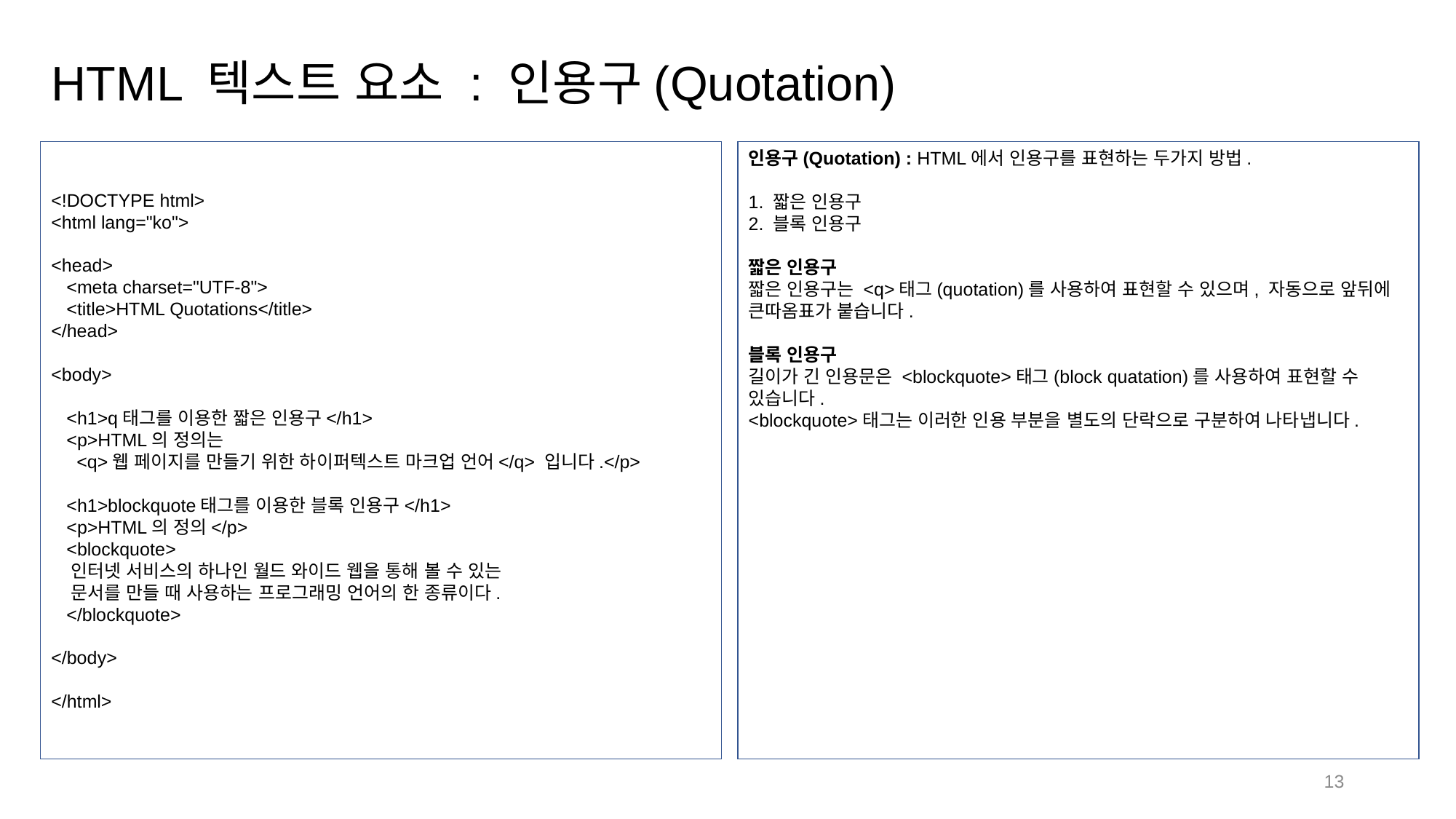

# HTML 텍스트 요소 : 인용구(Quotation)
<!DOCTYPE html>
<html lang="ko">

<head>
   <meta charset="UTF-8">
   <title>HTML Quotations</title>
</head>

<body>

   <h1>q태그를 이용한 짧은 인용구</h1>
   <p>HTML의 정의는
     <q>웹 페이지를 만들기 위한 하이퍼텍스트 마크업 언어</q> 입니다.</p>

   <h1>blockquote태그를 이용한 블록 인용구</h1>
   <p>HTML의 정의</p>
   <blockquote>
   인터넷 서비스의 하나인 월드 와이드 웹을 통해 볼 수 있는
   문서를 만들 때 사용하는 프로그래밍 언어의 한 종류이다.
   </blockquote>

</body>

</html>
인용구(Quotation) : HTML에서 인용구를 표현하는 두가지 방법.

1. 짧은 인용구
2. 블록 인용구

짧은 인용구
짧은 인용구는 <q>태그(quotation)를 사용하여 표현할 수 있으며, 자동으로 앞뒤에 큰따옴표가 붙습니다.

블록 인용구
길이가 긴 인용문은 <blockquote>태그(block quatation)를 사용하여 표현할 수 있습니다.
<blockquote>태그는 이러한 인용 부분을 별도의 단락으로 구분하여 나타냅니다.

13